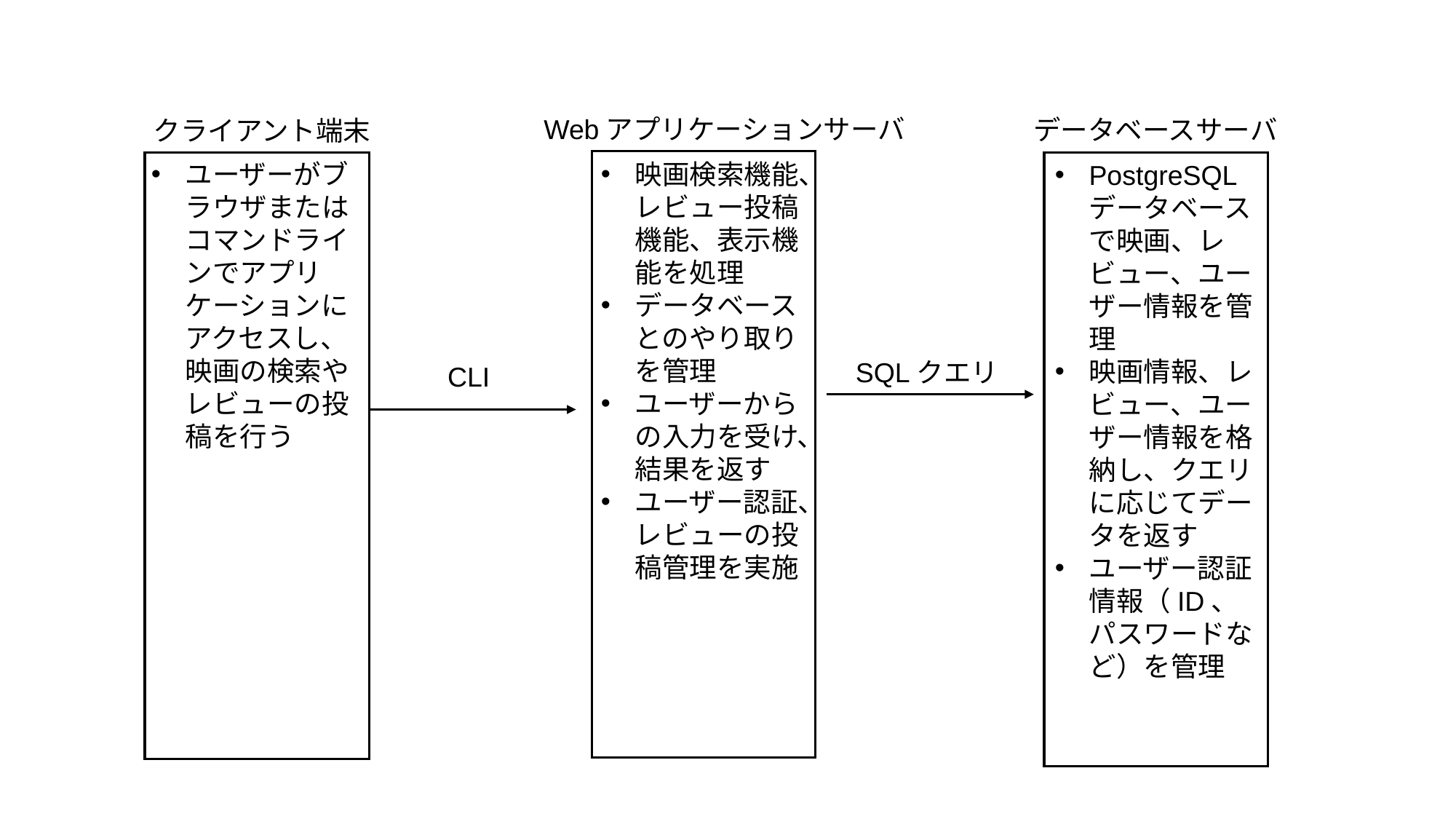

Webアプリケーションサーバ
データベースサーバ
クライアント端末

ユーザーがブラウザまたはコマンドラインでアプリケーションにアクセスし、映画の検索やレビューの投稿を行う
映画検索機能、レビュー投稿機能、表示機能を処理
データベースとのやり取りを管理
ユーザーからの入力を受け、結果を返す
ユーザー認証、レビューの投稿管理を実施

PostgreSQLデータベースで映画、レビュー、ユーザー情報を管理
映画情報、レビュー、ユーザー情報を格納し、クエリに応じてデータを返す
ユーザー認証情報（ID、パスワードなど）を管理

SQLクエリ
CLI